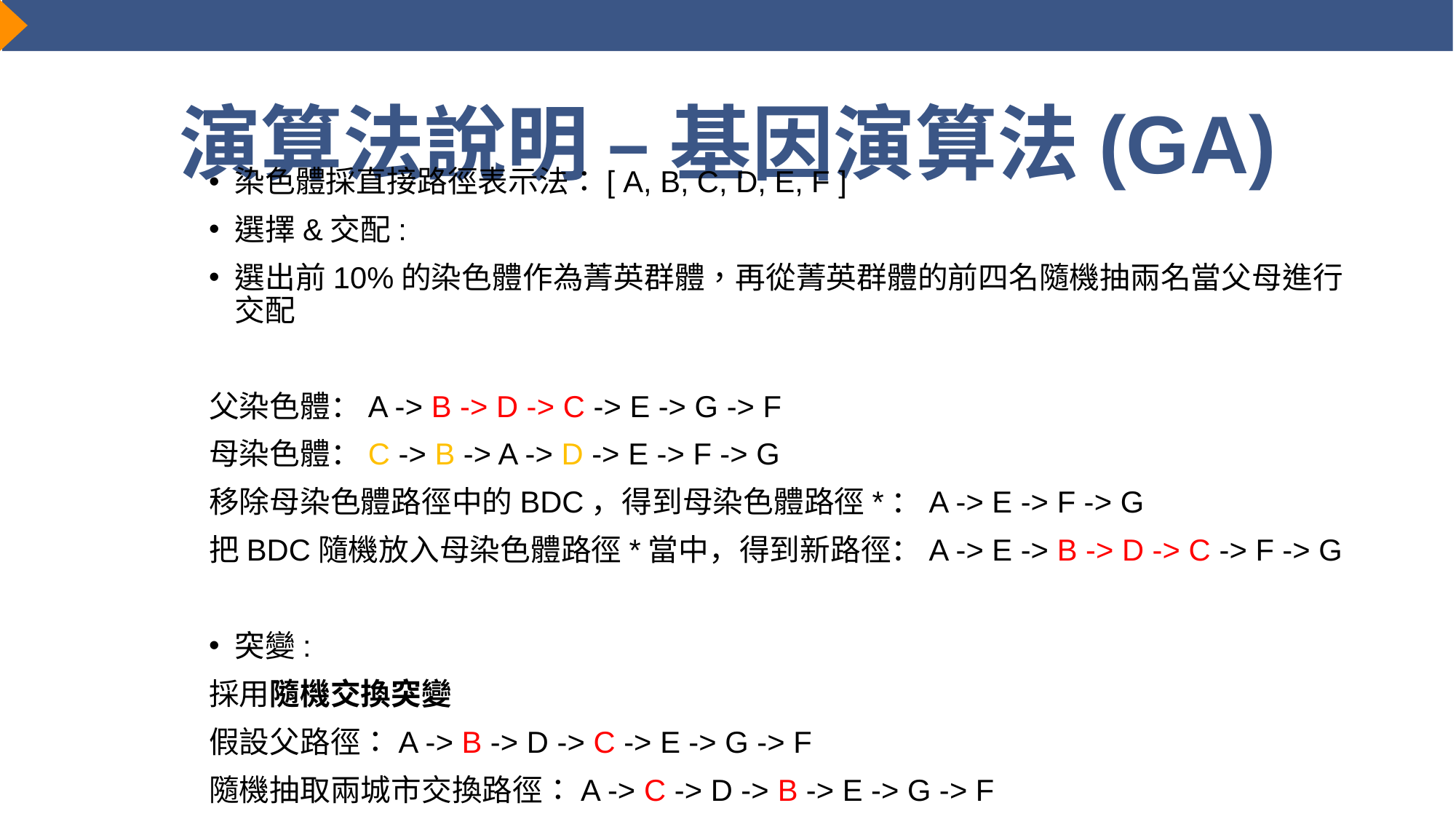

演算法說明 – 基因演算法(GA)
染色體採直接路徑表示法：[ A, B, C, D, E, F ]
選擇&交配:
選出前10%的染色體作為菁英群體，再從菁英群體的前四名隨機抽兩名當父母進行交配

父染色體：A -> B -> D -> C -> E -> G -> F
母染色體：C -> B -> A -> D -> E -> F -> G
移除母染色體路徑中的BDC，得到母染色體路徑*：A -> E -> F -> G
把BDC隨機放入母染色體路徑*當中，得到新路徑：A -> E -> B -> D -> C -> F -> G

突變:
採用隨機交換突變
假設父路徑：A -> B -> D -> C -> E -> G -> F
隨機抽取兩城市交換路徑：A -> C -> D -> B -> E -> G -> F